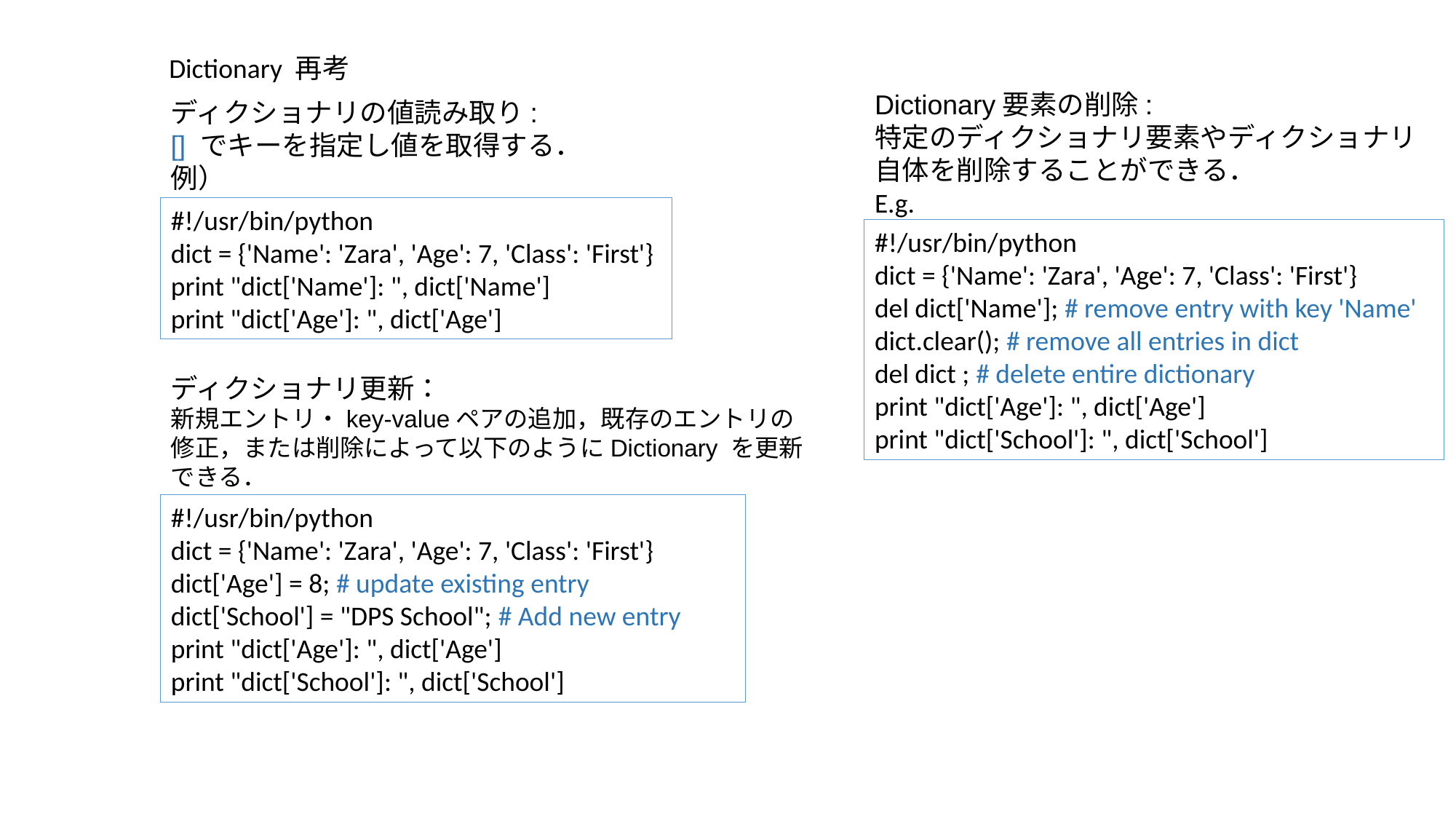

Dictionary 再考
Dictionary要素の削除:
特定のディクショナリ要素やディクショナリ自体を削除することができる．
E.g.
ディクショナリの値読み取り:
[] でキーを指定し値を取得する．
例）
#!/usr/bin/python
dict = {'Name': 'Zara', 'Age': 7, 'Class': 'First'}
print "dict['Name']: ", dict['Name']
print "dict['Age']: ", dict['Age']
#!/usr/bin/python
dict = {'Name': 'Zara', 'Age': 7, 'Class': 'First'}
del dict['Name']; # remove entry with key 'Name' dict.clear(); # remove all entries in dict
del dict ; # delete entire dictionary
print "dict['Age']: ", dict['Age']
print "dict['School']: ", dict['School']
ディクショナリ更新：
新規エントリ・key-valueペアの追加，既存のエントリの修正，または削除によって以下のようにDictionary を更新できる．
#!/usr/bin/python
dict = {'Name': 'Zara', 'Age': 7, 'Class': 'First'}
dict['Age'] = 8; # update existing entry
dict['School'] = "DPS School"; # Add new entry
print "dict['Age']: ", dict['Age']
print "dict['School']: ", dict['School']